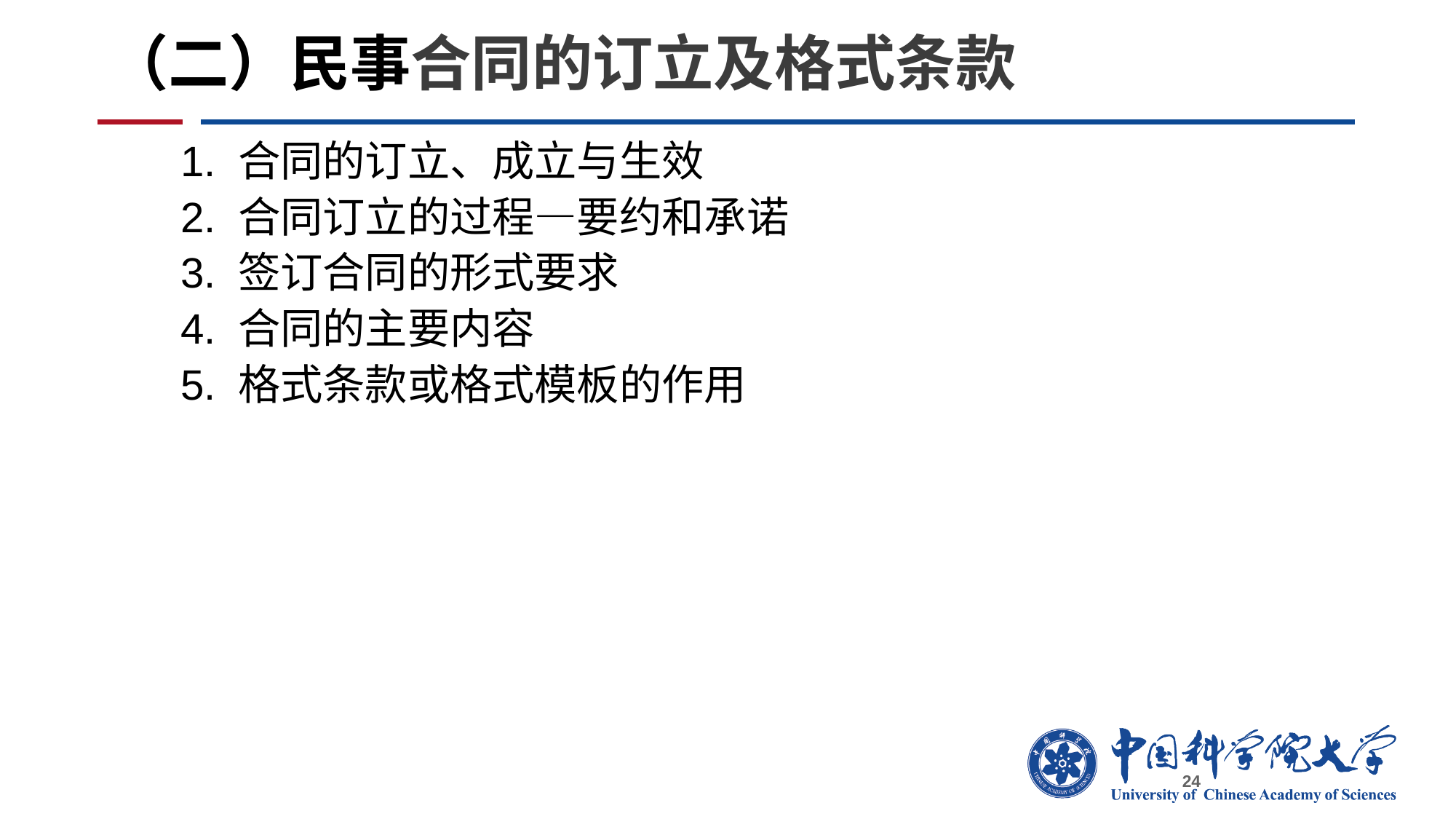

# （二）民事合同的订立及格式条款
      1. 合同的订立、成立与生效
      2. 合同订立的过程—要约和承诺
      3. 签订合同的形式要求
      4. 合同的主要内容
      5. 格式条款或格式模板的作用

24